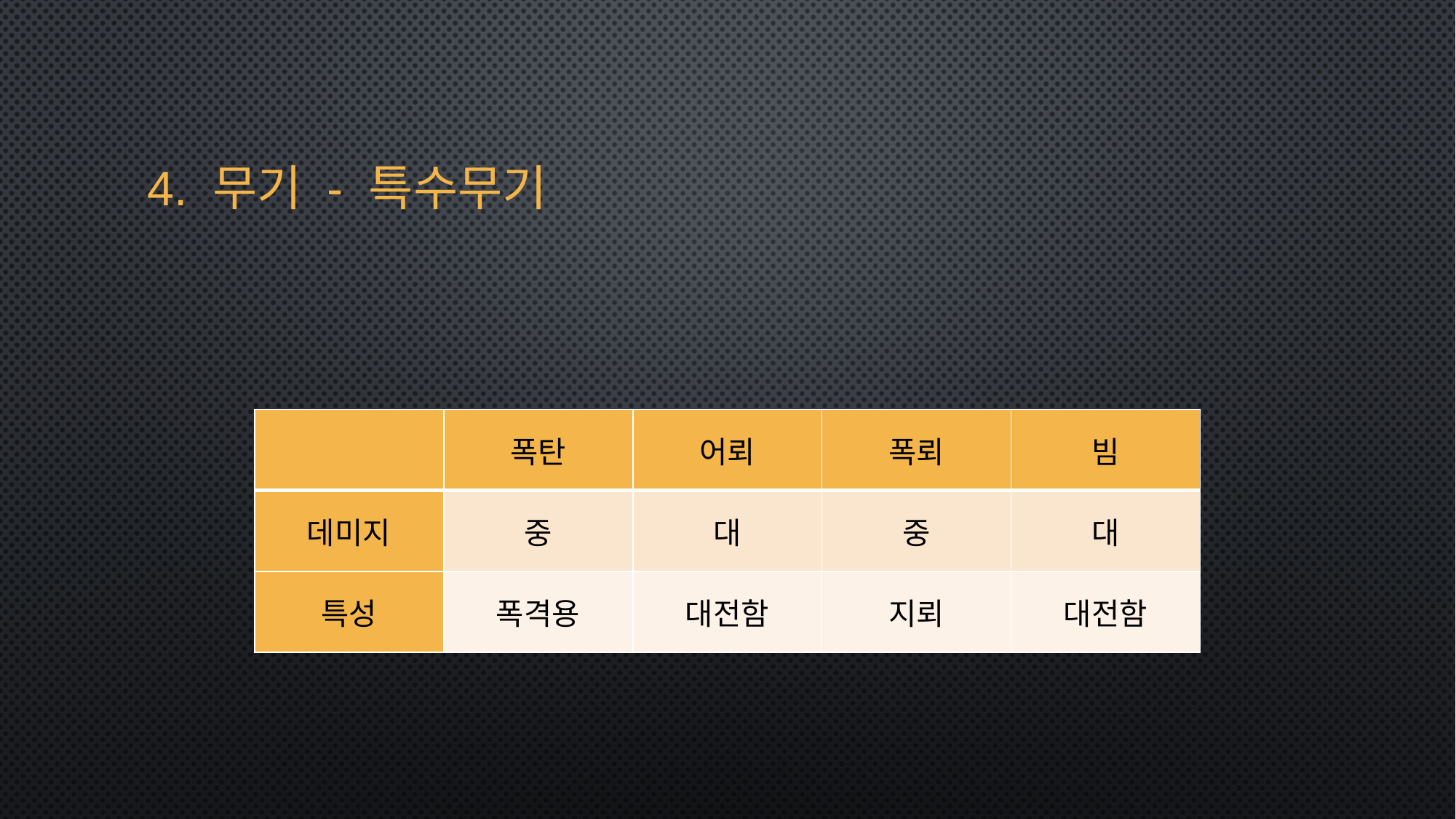

# 4. 무기 - 특수무기
|  | 폭탄 | 어뢰 | 폭뢰 | 빔 |
| --- | --- | --- | --- | --- |
| 데미지 | 중 | 대 | 중 | 대 |
| 특성 | 폭격용 | 대전함 | 지뢰 | 대전함 |